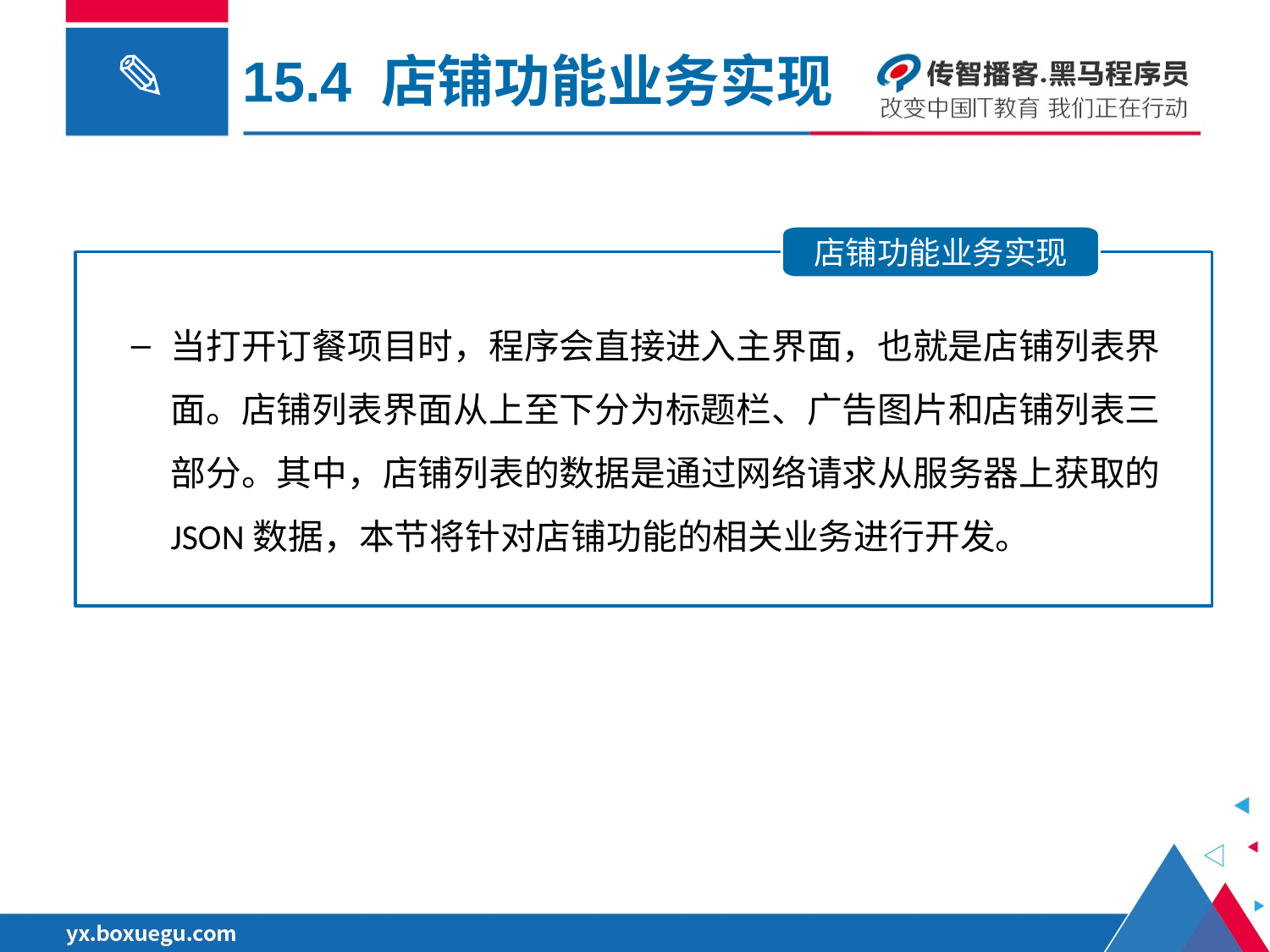

15.4 店铺功能业务实现
店铺功能业务实现

当打开订餐项目时，程序会直接进入主界面，也就是店铺列表界面。店铺列表界面从上至下分为标题栏、广告图片和店铺列表三部分。其中，店铺列表的数据是通过网络请求从服务器上获取的JSON数据，本节将针对店铺功能的相关业务进行开发。